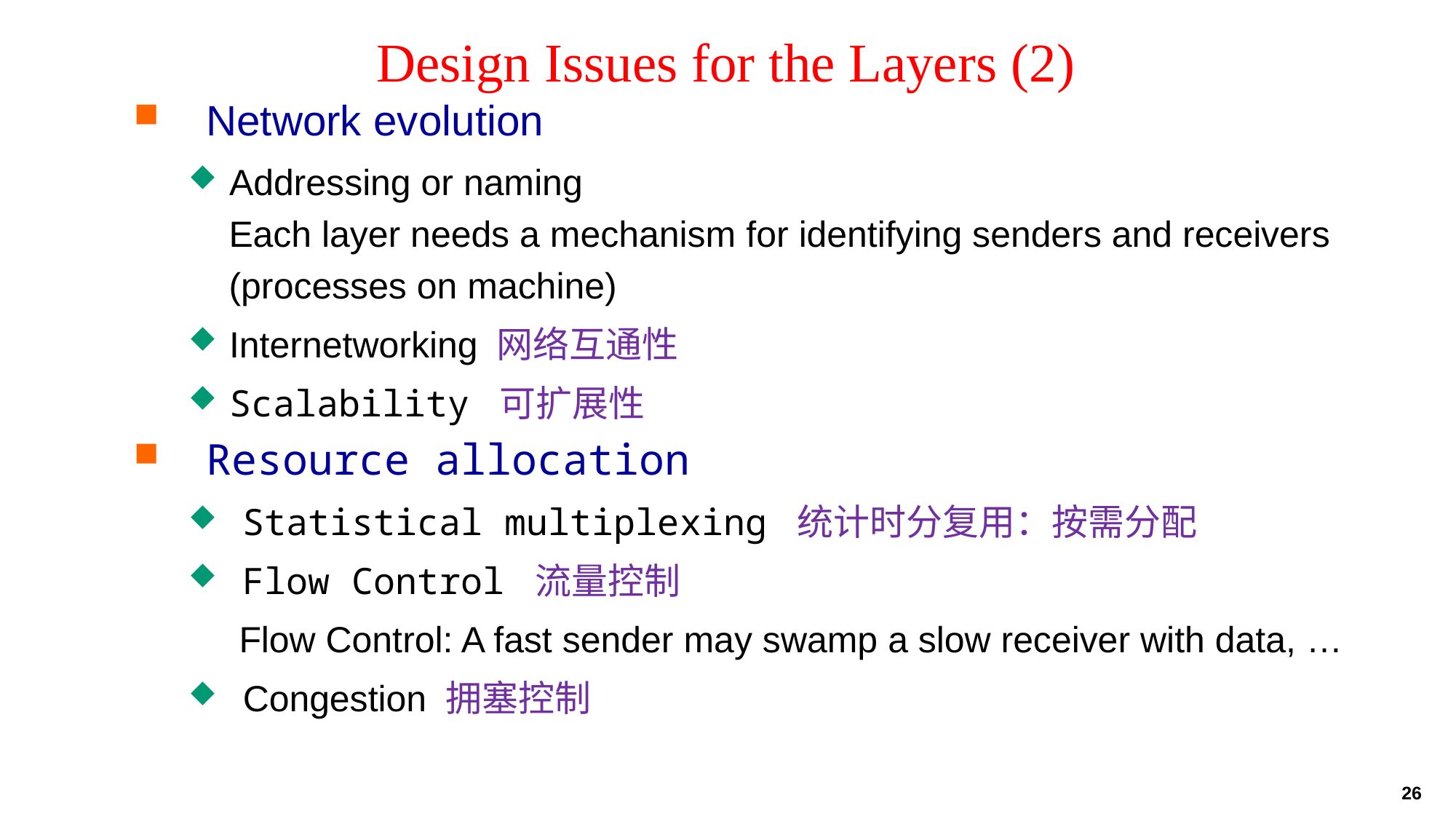

Design Issues for the Layers (2)
Network evolution
Addressing or naming
    Each layer needs a mechanism for identifying senders and receivers
    (processes on machine)
Internetworking 网络互通性
Scalability 可扩展性
Resource allocation
Statistical multiplexing 统计时分复用：按需分配
Flow Control 流量控制
     Flow Control: A fast sender may swamp a slow receiver with data, …
Congestion 拥塞控制